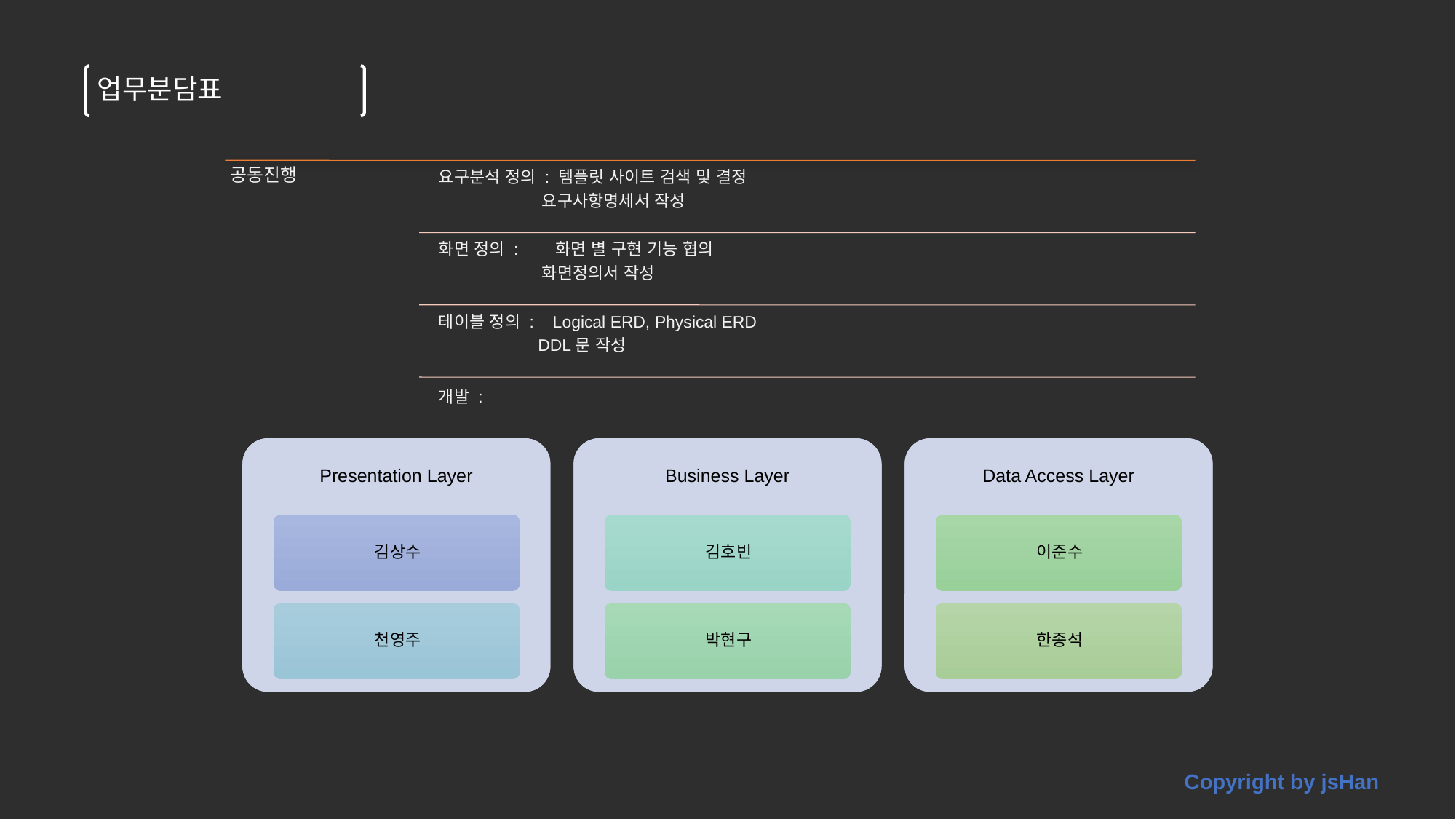

업무분담표
공동진행
요구분석 정의 : 템플릿 사이트 검색 및 결정
                     요구사항명세서 작성
화면 정의 :       화면 별 구현 기능 협의
                     화면정의서 작성
테이블 정의 :    Logical ERD, Physical ERD
                     DDL문 작성

개발 :
Presentation Layer
김상수
천영주
Business Layer
김호빈
박현구
Data Access Layer
이준수
한종석
장바구니, 게시판 Part
김상수
천영주
회원, 상품
이준수
한종석
회원, 주문
김호빈
박현구